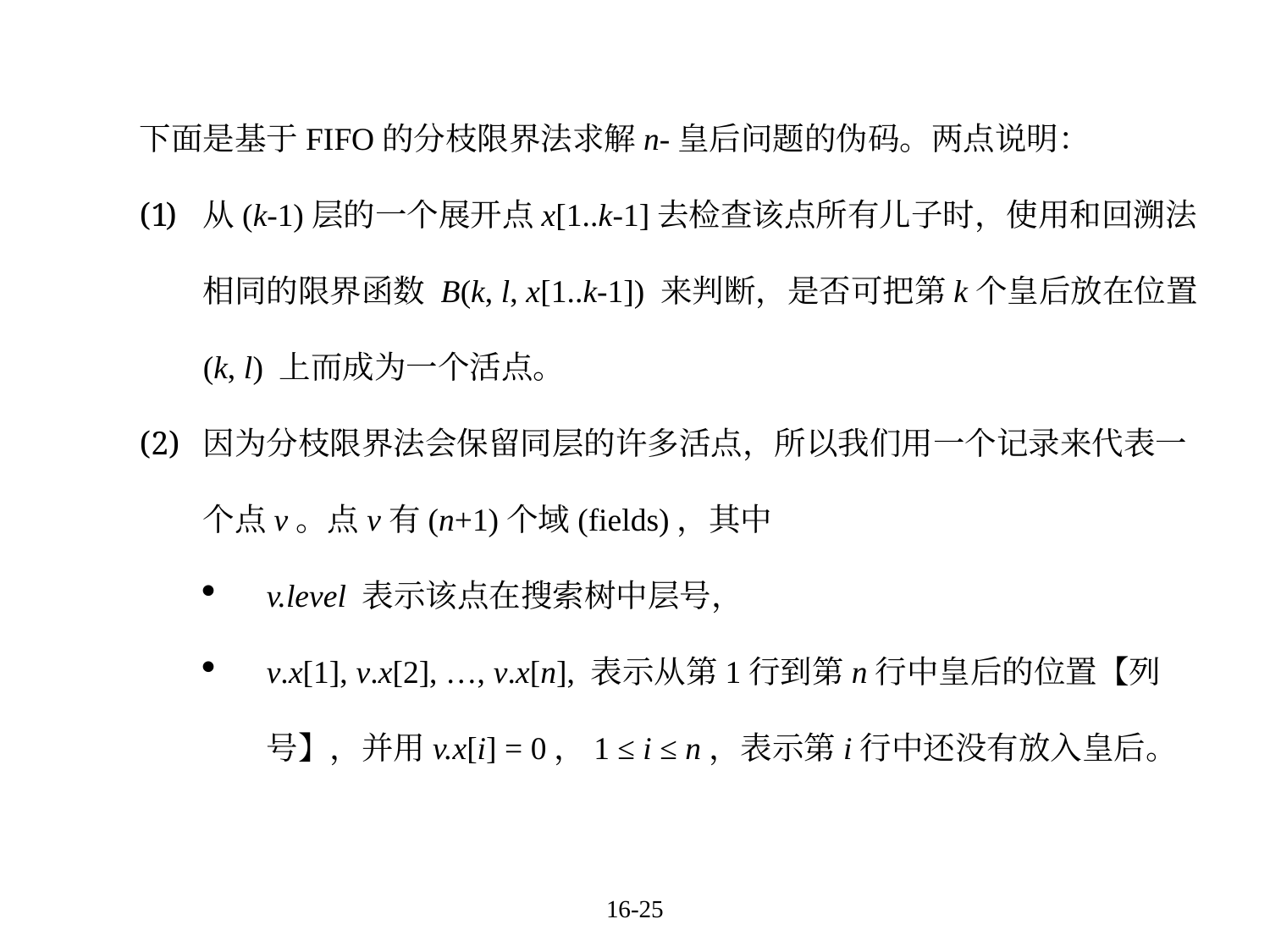

下面是基于FIFO的分枝限界法求解n-皇后问题的伪码。两点说明：
从(k-1)层的一个展开点x[1..k-1]去检查该点所有儿子时，使用和回溯法相同的限界函数 B(k, l, x[1..k-1]) 来判断，是否可把第k个皇后放在位置(k, l) 上而成为一个活点。
因为分枝限界法会保留同层的许多活点，所以我们用一个记录来代表一个点v。点v有(n+1)个域(fields)，其中
v.level 表示该点在搜索树中层号，
v.x[1], v.x[2], …, v.x[n], 表示从第1行到第n行中皇后的位置【列号】，并用v.x[i] = 0，1 ≤ i ≤ n，表示第i行中还没有放入皇后。
16-25